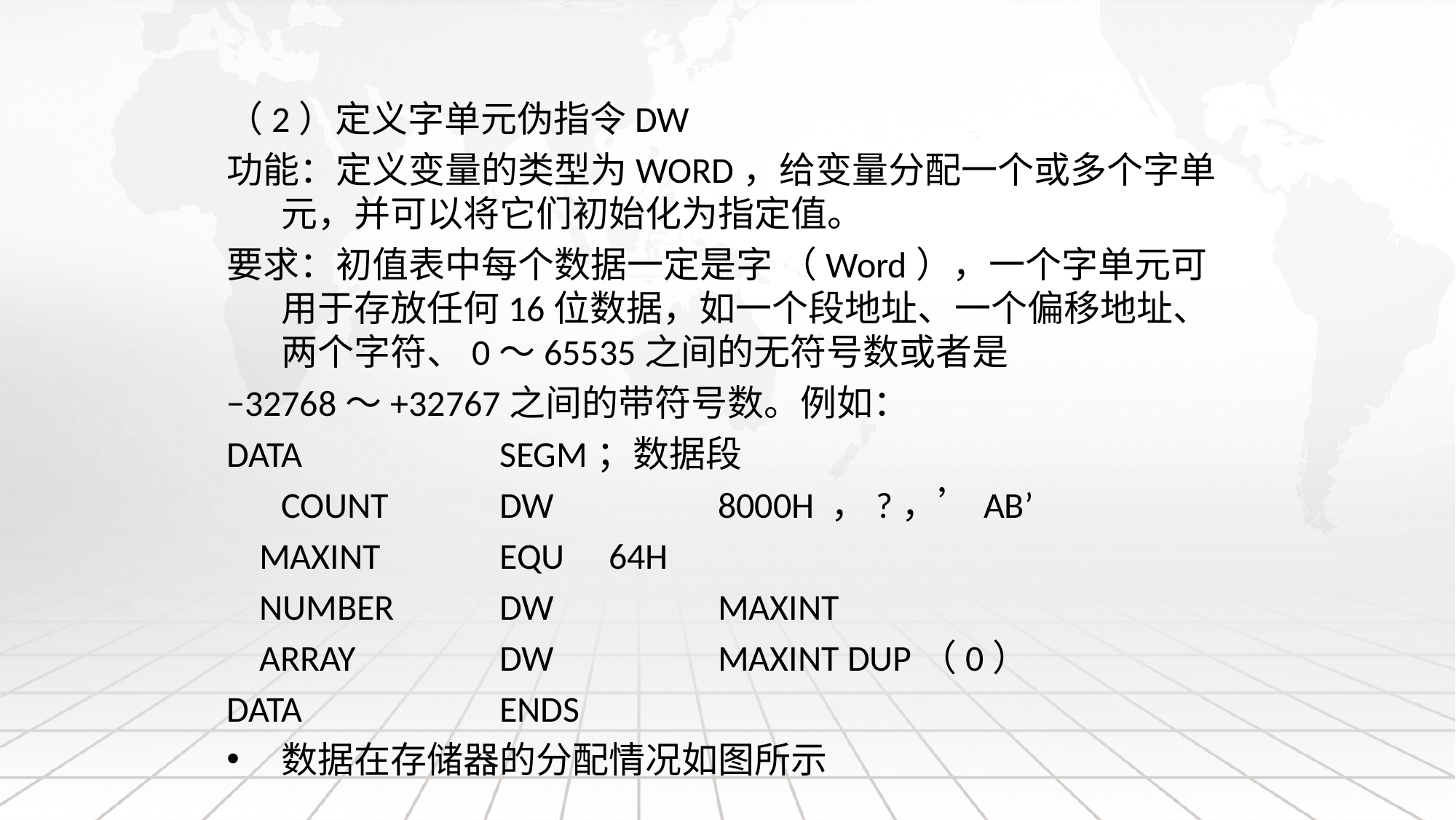

（2）定义字单元伪指令DW
功能：定义变量的类型为WORD，给变量分配一个或多个字单元，并可以将它们初始化为指定值。
要求：初值表中每个数据一定是字 （Word），一个字单元可用于存放任何16位数据，如一个段地址、一个偏移地址、两个字符、0～65535之间的无符号数或者是
−32768～+32767之间的带符号数。例如：
data		segm；数据段
   	count		dw		8000h ，?，’AB’
    maxint		equ	64h
    number   	dw		maxint
    array		dw		maxint dup（0）
data		ends
数据在存储器的分配情况如图所示